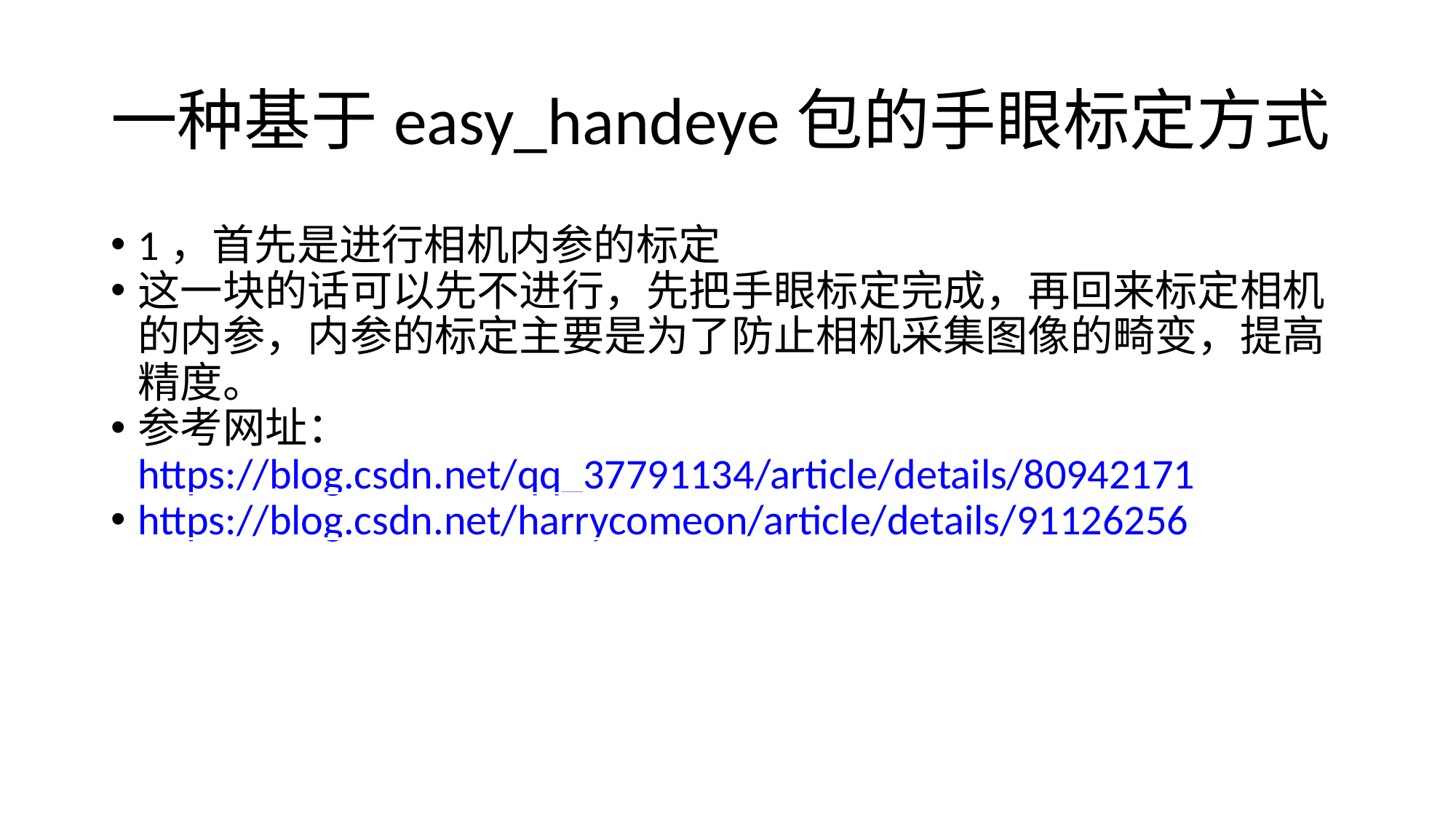

一种基于easy_handeye包的手眼标定方式
1，首先是进行相机内参的标定
这一块的话可以先不进行，先把手眼标定完成，再回来标定相机的内参，内参的标定主要是为了防止相机采集图像的畸变，提高精度。
参考网址：https://blog.csdn.net/qq_37791134/article/details/80942171
https://blog.csdn.net/harrycomeon/article/details/91126256